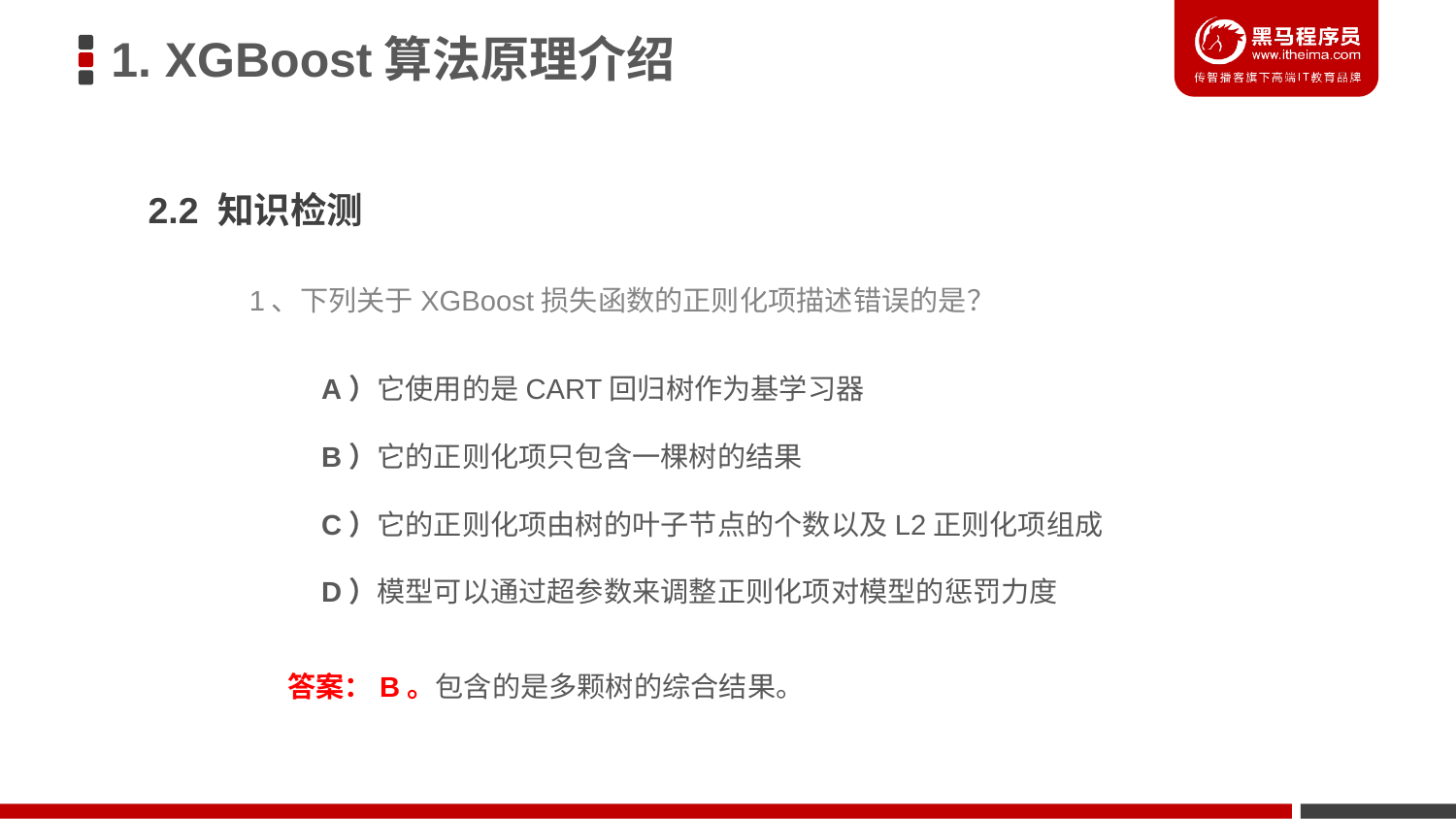

1. XGBoost算法原理介绍
2.2 知识检测
1、下列关于XGBoost损失函数的正则化项描述错误的是？
A）它使用的是CART回归树作为基学习器

B）它的正则化项只包含一棵树的结果

C）它的正则化项由树的叶子节点的个数以及L2正则化项组成

D）模型可以通过超参数来调整正则化项对模型的惩罚力度
答案：B。包含的是多颗树的综合结果。